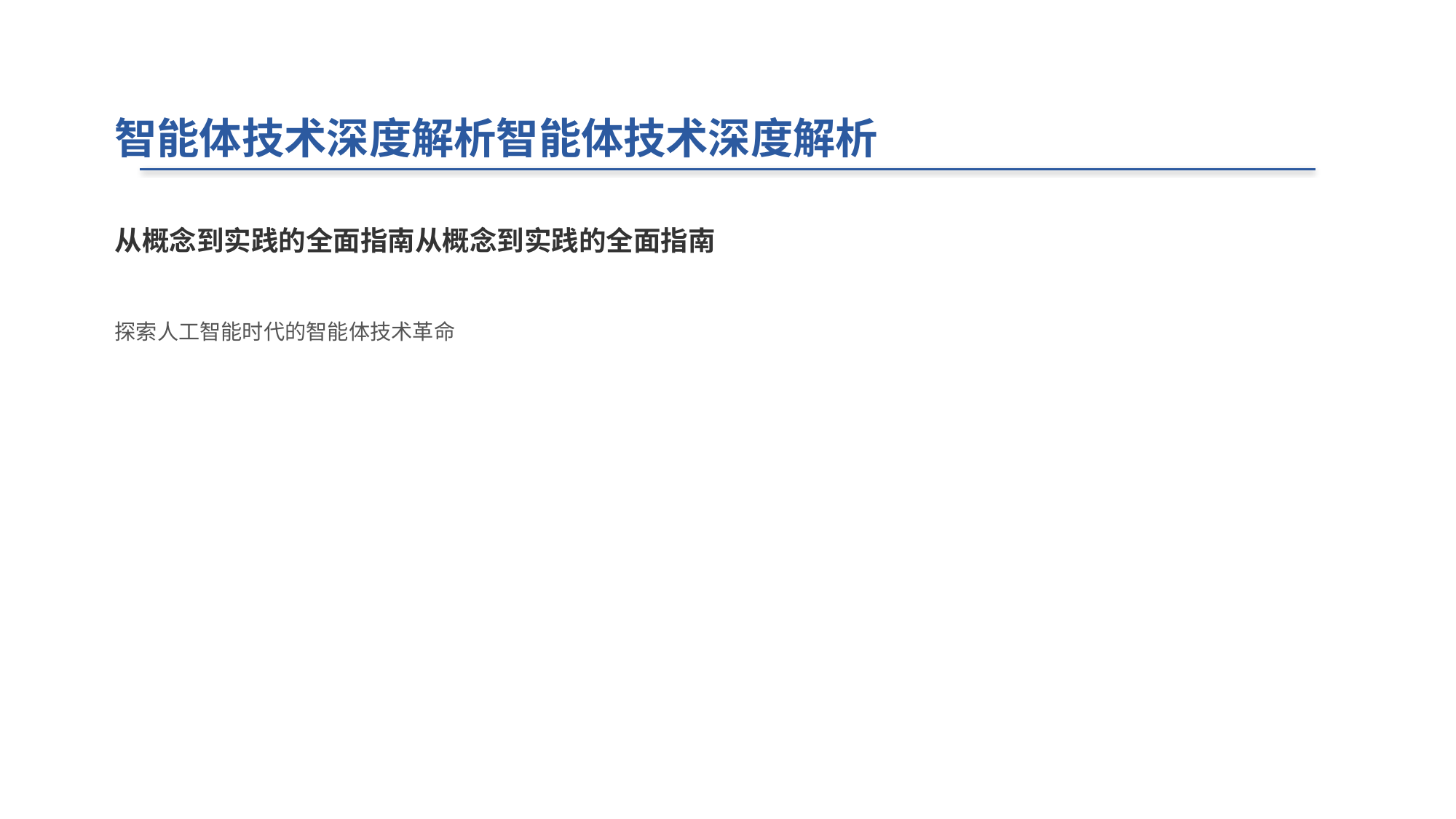

智能体技术深度解析智能体技术深度解析
从概念到实践的全面指南从概念到实践的全面指南
探索人工智能时代的智能体技术革命